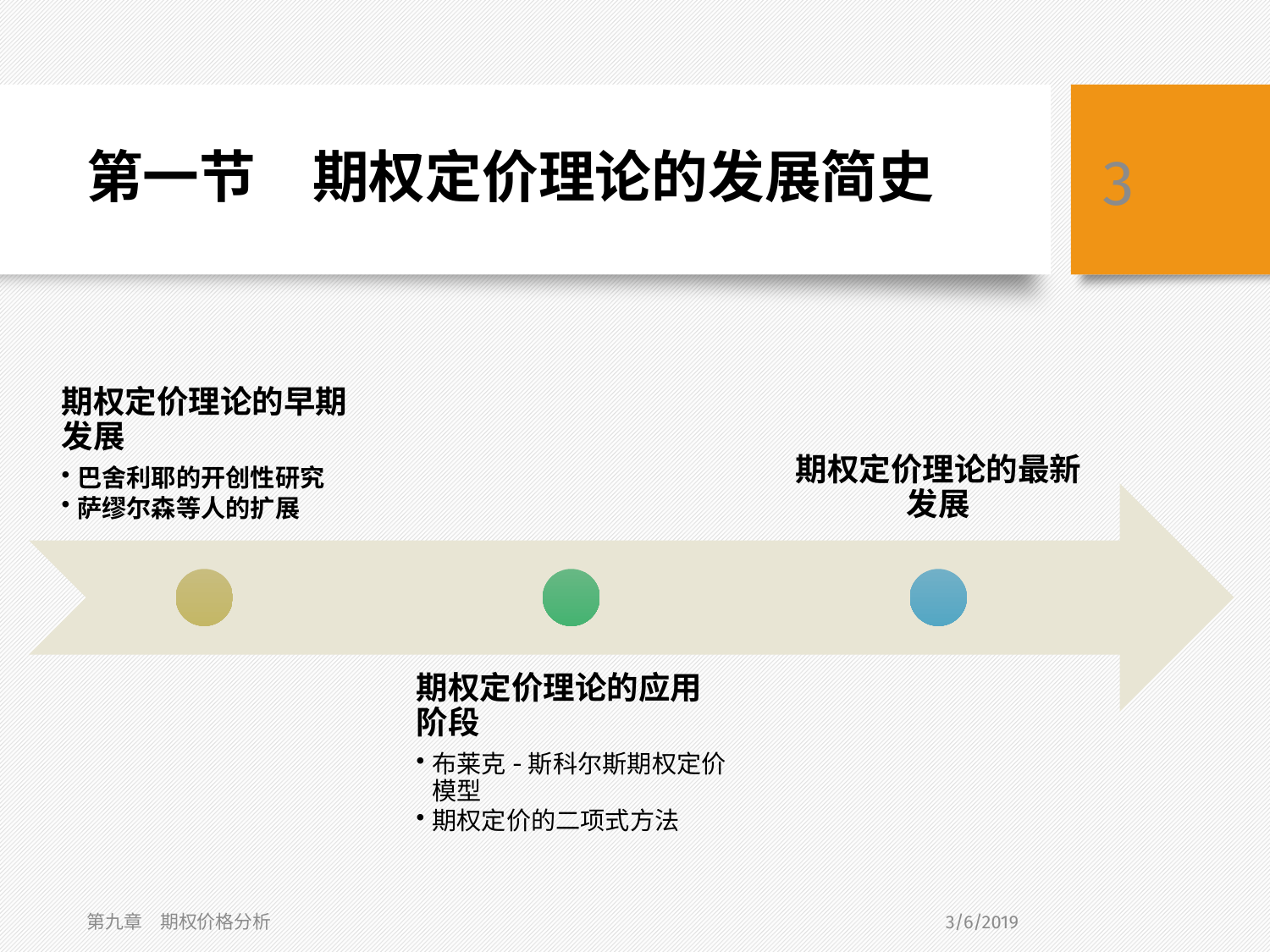

# 第一节　期权定价理论的发展简史
3
期权定价理论的早期发展
巴舍利耶的开创性研究
萨缪尔森等人的扩展
期权定价理论的应用阶段
布莱克-斯科尔斯期权定价模型
期权定价的二项式方法
期权定价理论的最新发展
3/6/2019
第九章　期权价格分析